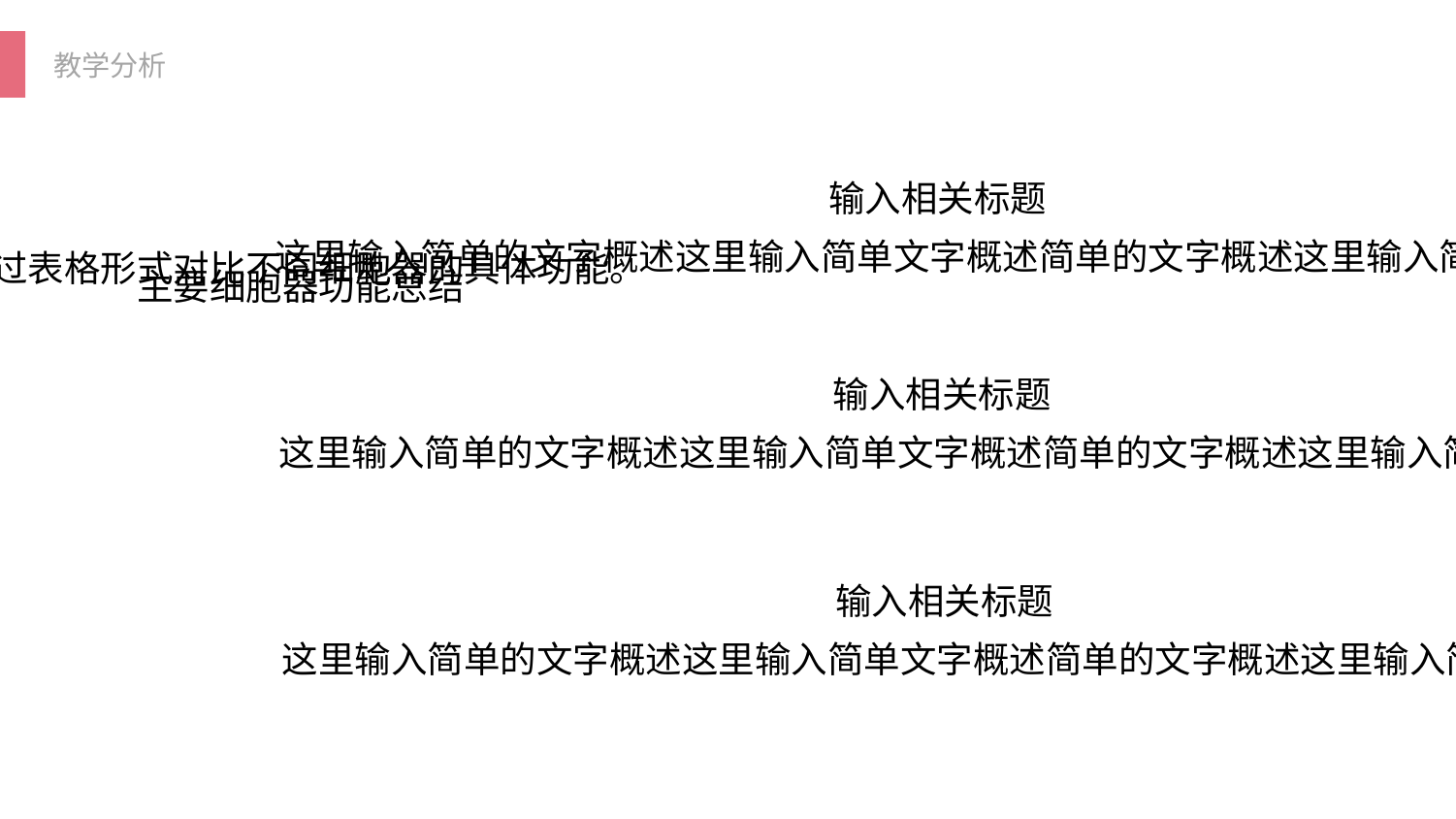

输入相关标题
这里输入简单的文字概述这里输入简单文字概述简单的文字概述这里输入简单的文字概述这里输入
通过表格形式对比不同细胞器的具体功能。
主要细胞器功能总结
输入相关标题
这里输入简单的文字概述这里输入简单文字概述简单的文字概述这里输入简单的文字概述这里输入
输入相关标题
这里输入简单的文字概述这里输入简单文字概述简单的文字概述这里输入简单的文字概述这里输入